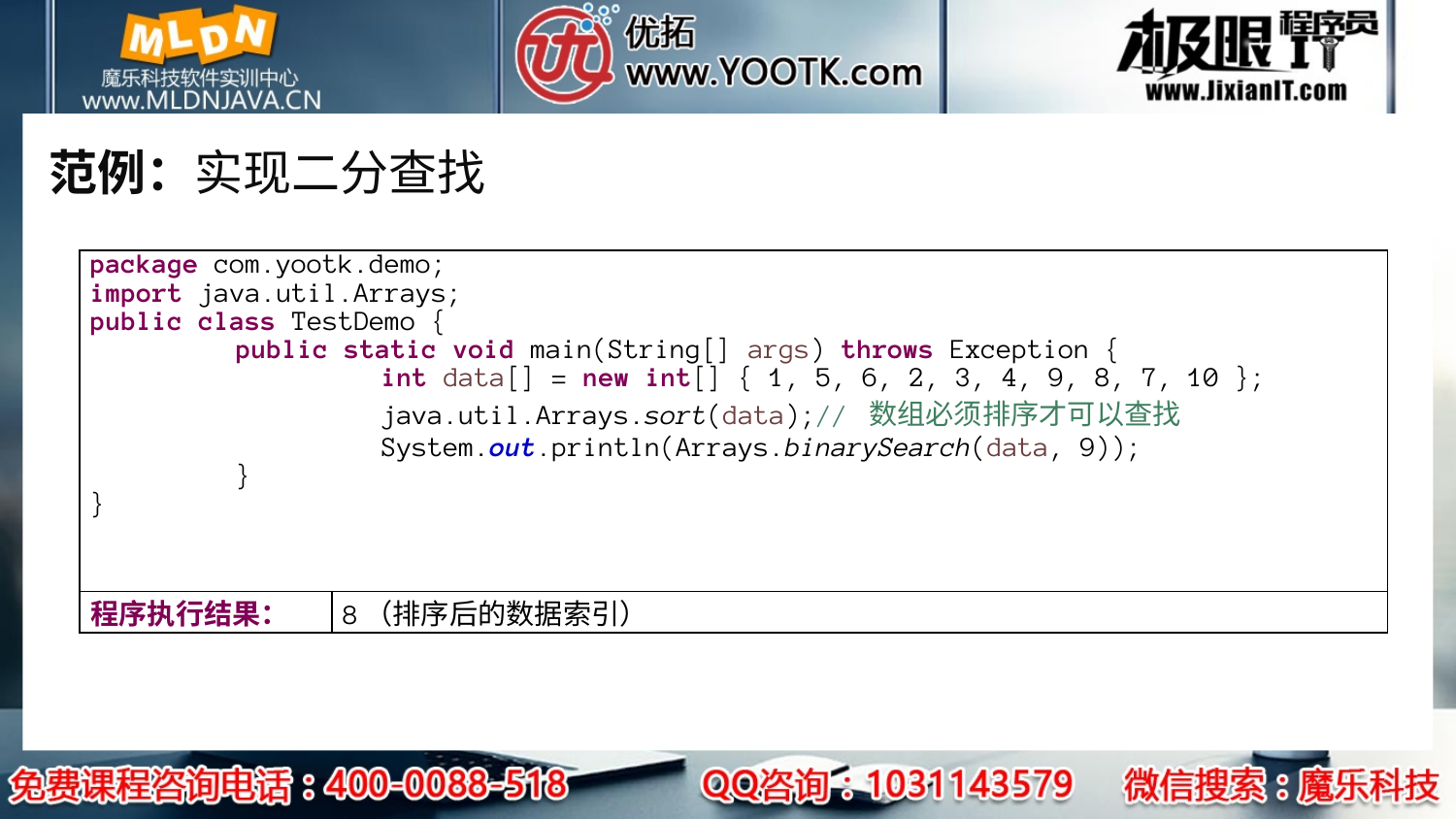

# 范例：实现二分查找
| package com.yootk.demo; import java.util.Arrays; public class TestDemo { public static void main(String[] args) throws Exception { int data[] = new int[] { 1, 5, 6, 2, 3, 4, 9, 8, 7, 10 }; java.util.Arrays.sort(data);// 数组必须排序才可以查找 System.out.println(Arrays.binarySearch(data, 9)); } } |  |
| --- | --- |
| 程序执行结果： | 8（排序后的数据索引） |